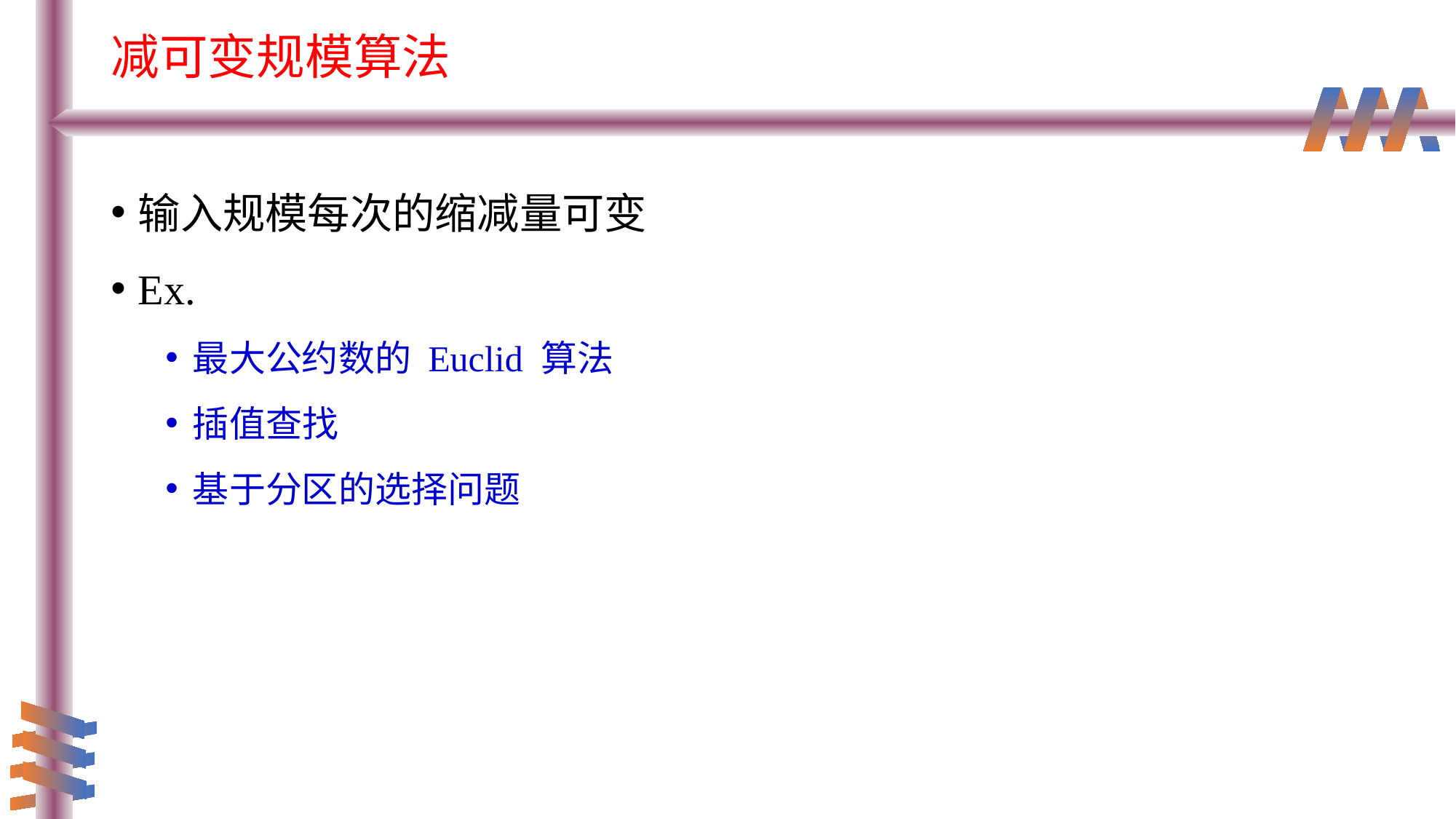

# 减可变规模算法
输入规模每次的缩减量可变
Ex.
最大公约数的 Euclid 算法
插值查找
基于分区的选择问题